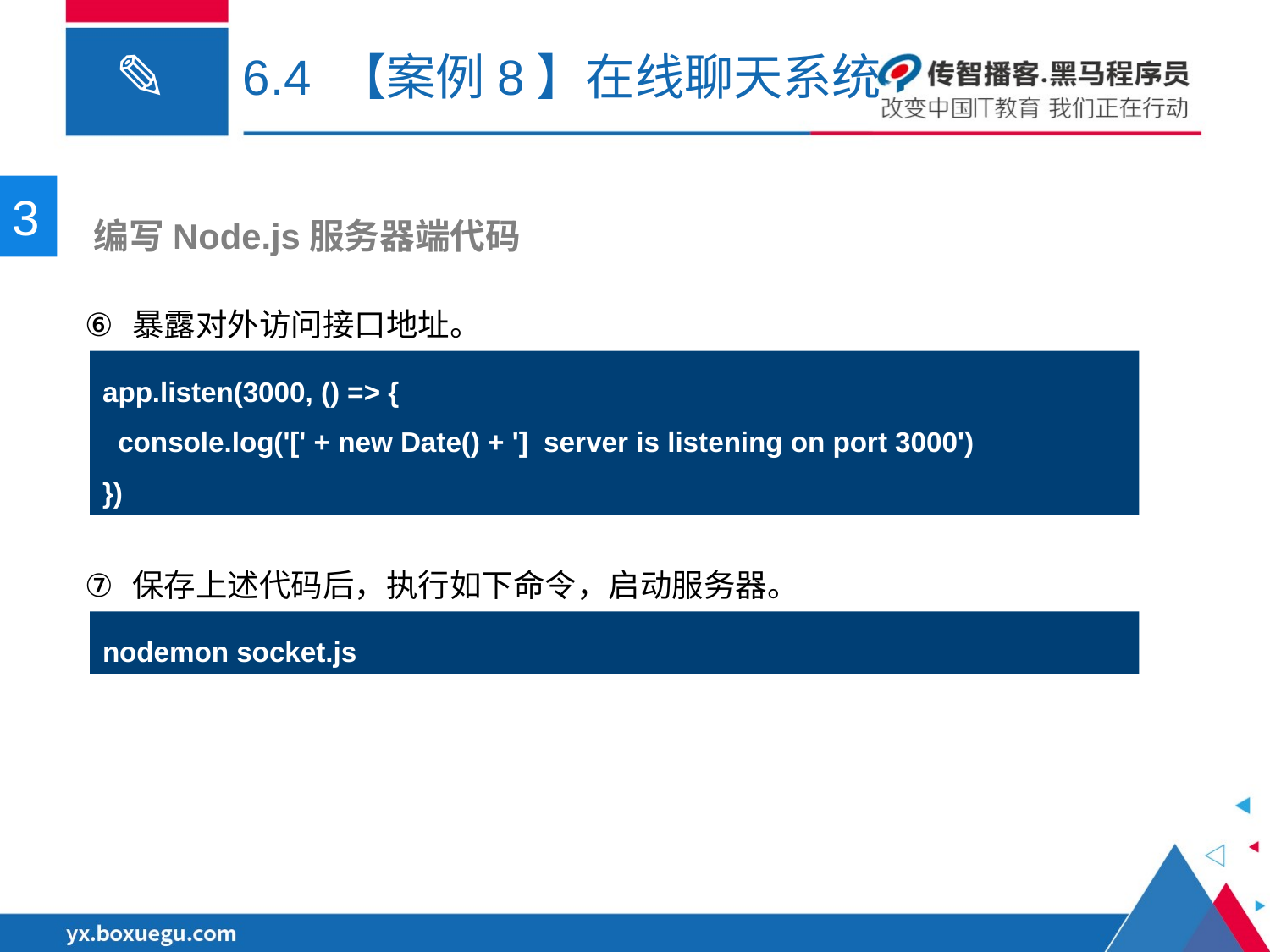

# 6.4 【案例8】在线聊天系统

3
  编写Node.js服务器端代码
暴露对外访问接口地址。
app.listen(3000, () => {
  console.log('[' + new Date() + ']  server is listening on port 3000')
})
保存上述代码后，执行如下命令，启动服务器。
nodemon socket.js